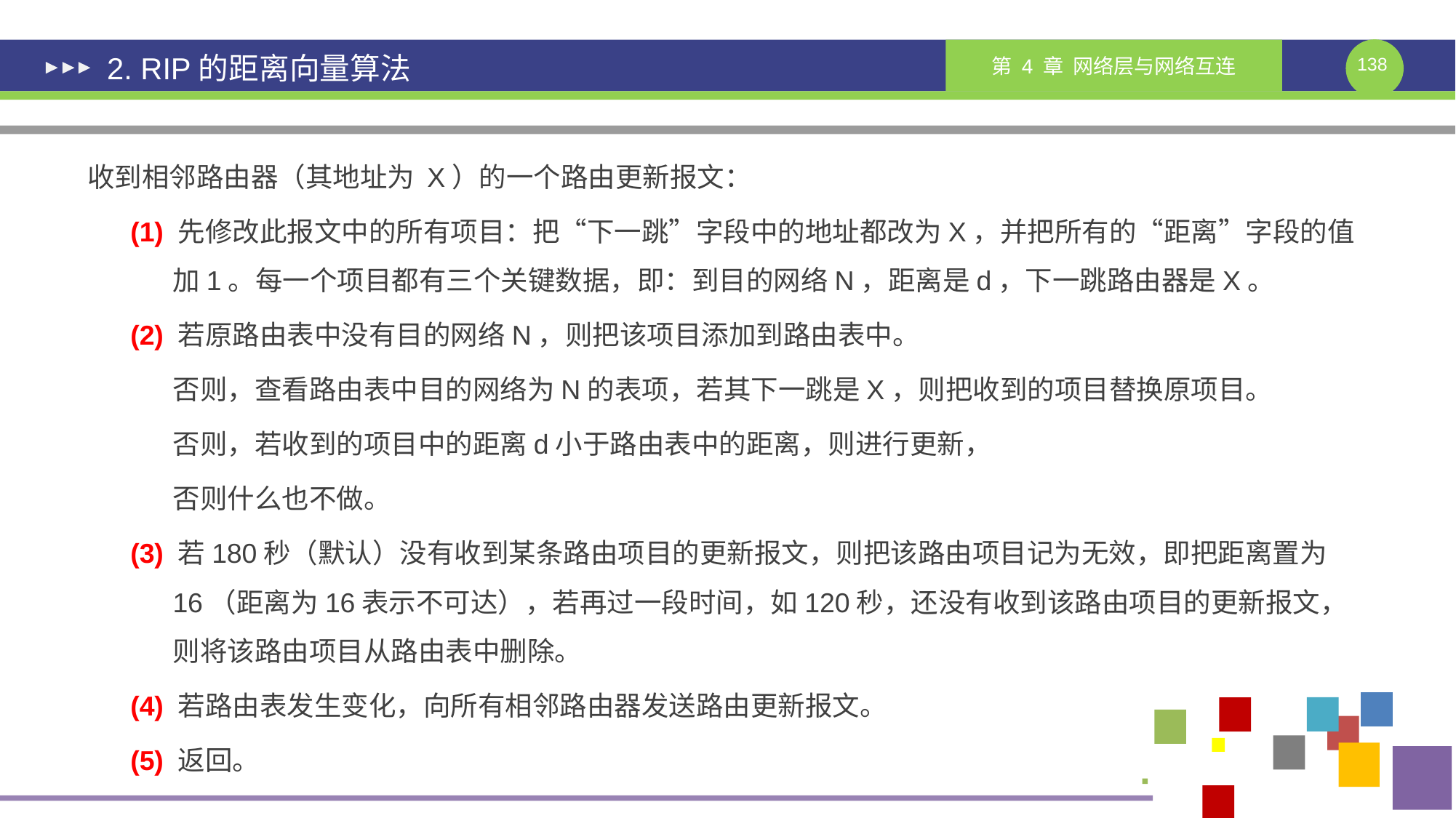

# 2. RIP的距离向量算法

收到相邻路由器（其地址为 X）的一个路由更新报文：
(1) 先修改此报文中的所有项目：把“下一跳”字段中的地址都改为X，并把所有的“距离”字段的值加1。每一个项目都有三个关键数据，即：到目的网络N，距离是d，下一跳路由器是X。
(2) 若原路由表中没有目的网络N，则把该项目添加到路由表中。
否则，查看路由表中目的网络为N的表项，若其下一跳是X，则把收到的项目替换原项目。
否则，若收到的项目中的距离d小于路由表中的距离，则进行更新，
否则什么也不做。
(3) 若180秒（默认）没有收到某条路由项目的更新报文，则把该路由项目记为无效，即把距离置为16（距离为16表示不可达），若再过一段时间，如120秒，还没有收到该路由项目的更新报文，则将该路由项目从路由表中删除。
(4) 若路由表发生变化，向所有相邻路由器发送路由更新报文。
(5) 返回。

课件制作人：谢钧  谢希仁